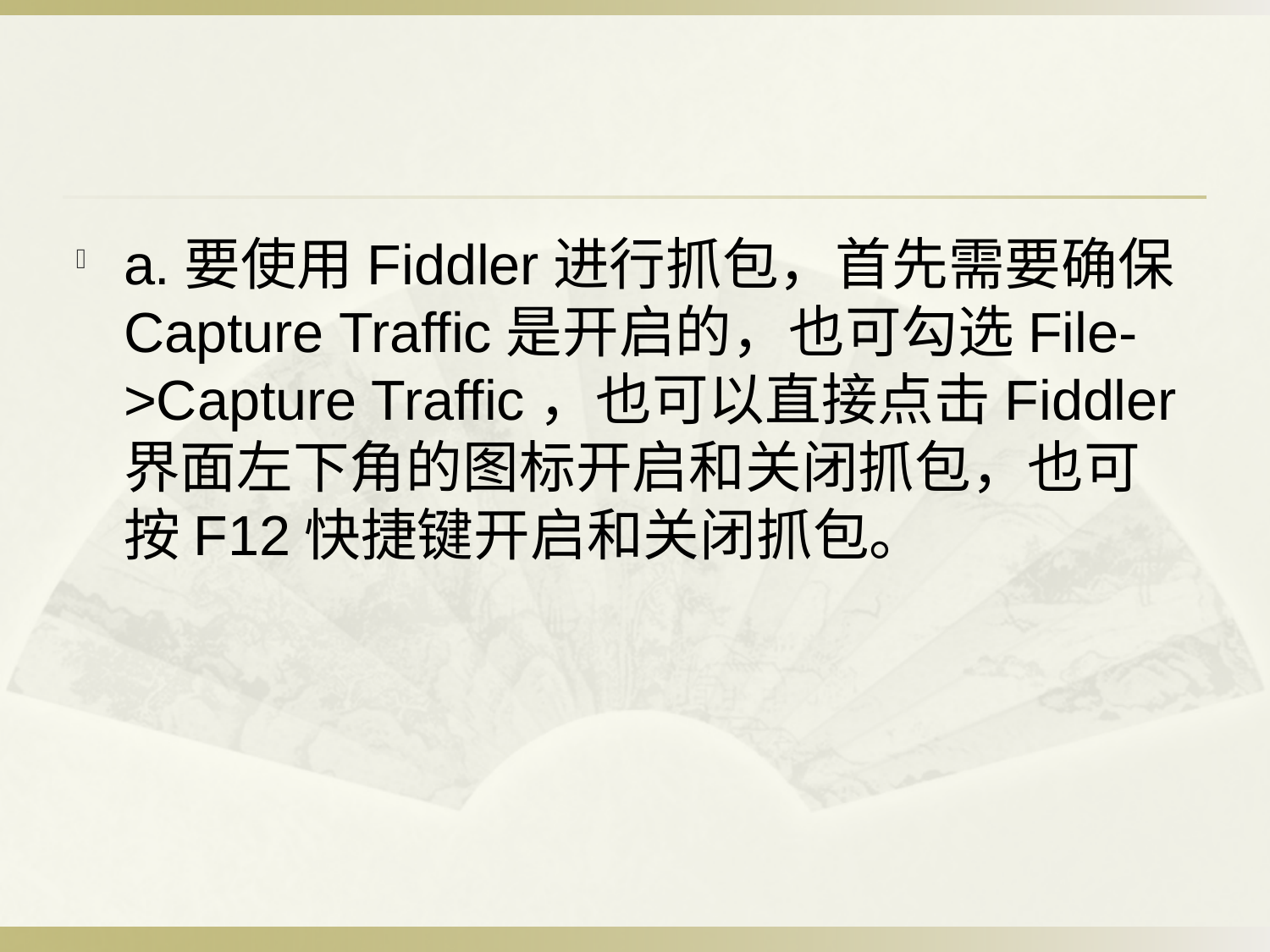

#
a.要使用Fiddler进行抓包，首先需要确保Capture Traffic是开启的，也可勾选File->Capture Traffic，也可以直接点击Fiddler界面左下角的图标开启和关闭抓包，也可按F12快捷键开启和关闭抓包。